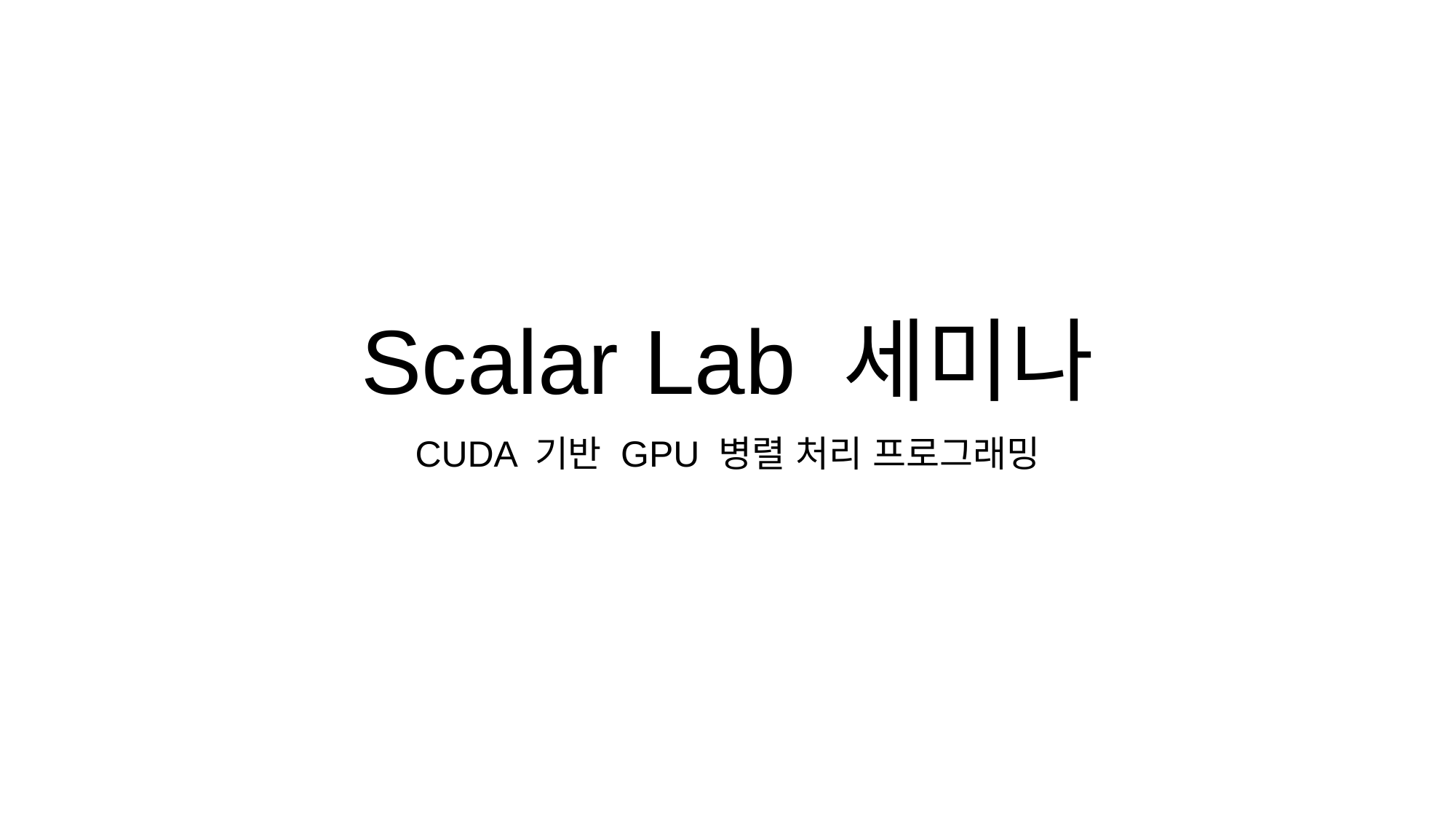

# Scalar Lab 세미나
CUDA 기반 GPU 병렬 처리 프로그래밍